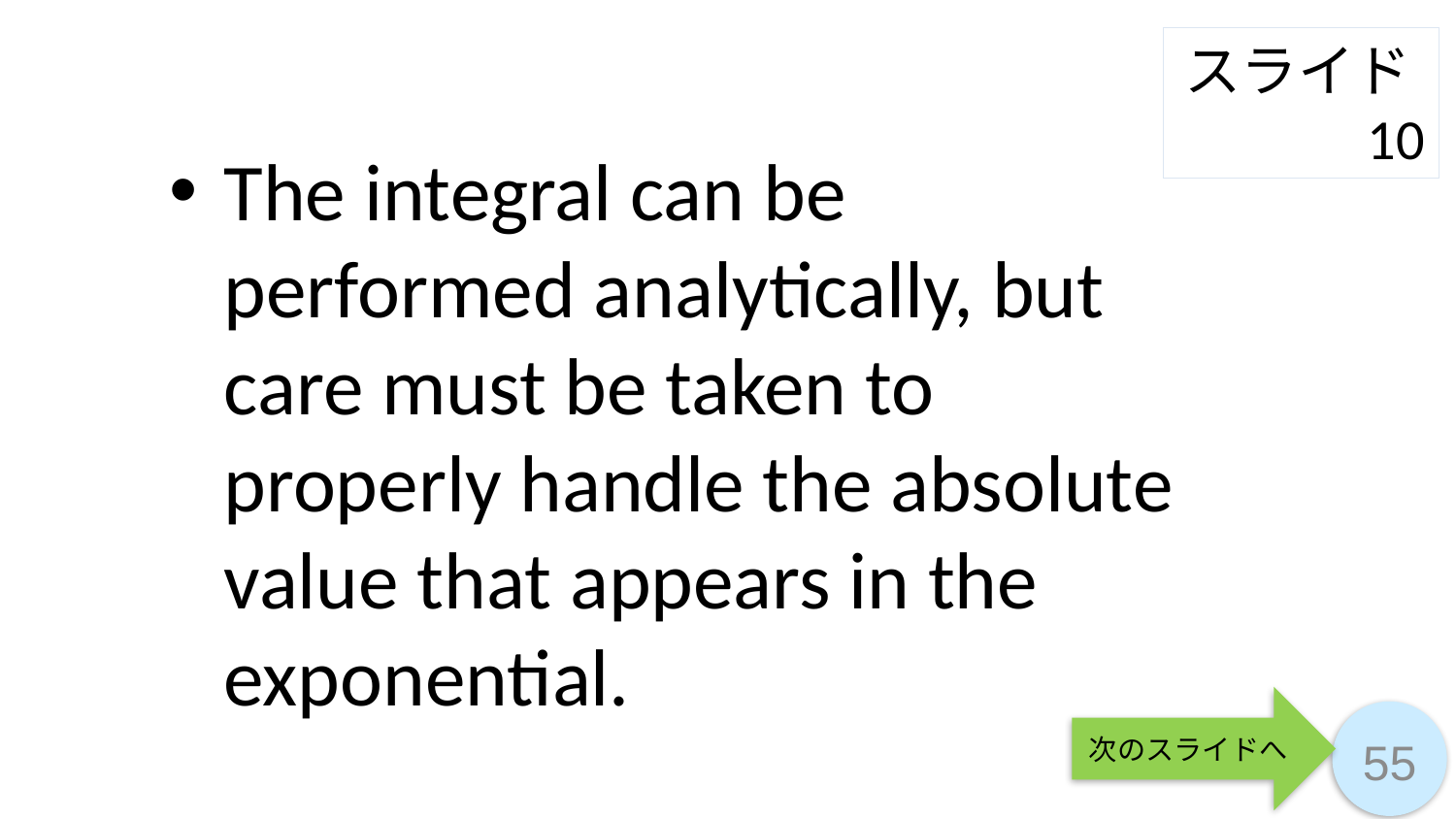

スライド10
The integral can be performed analytically, but care must be taken to properly handle the absolute value that appears in the exponential.
次のスライドへ
55